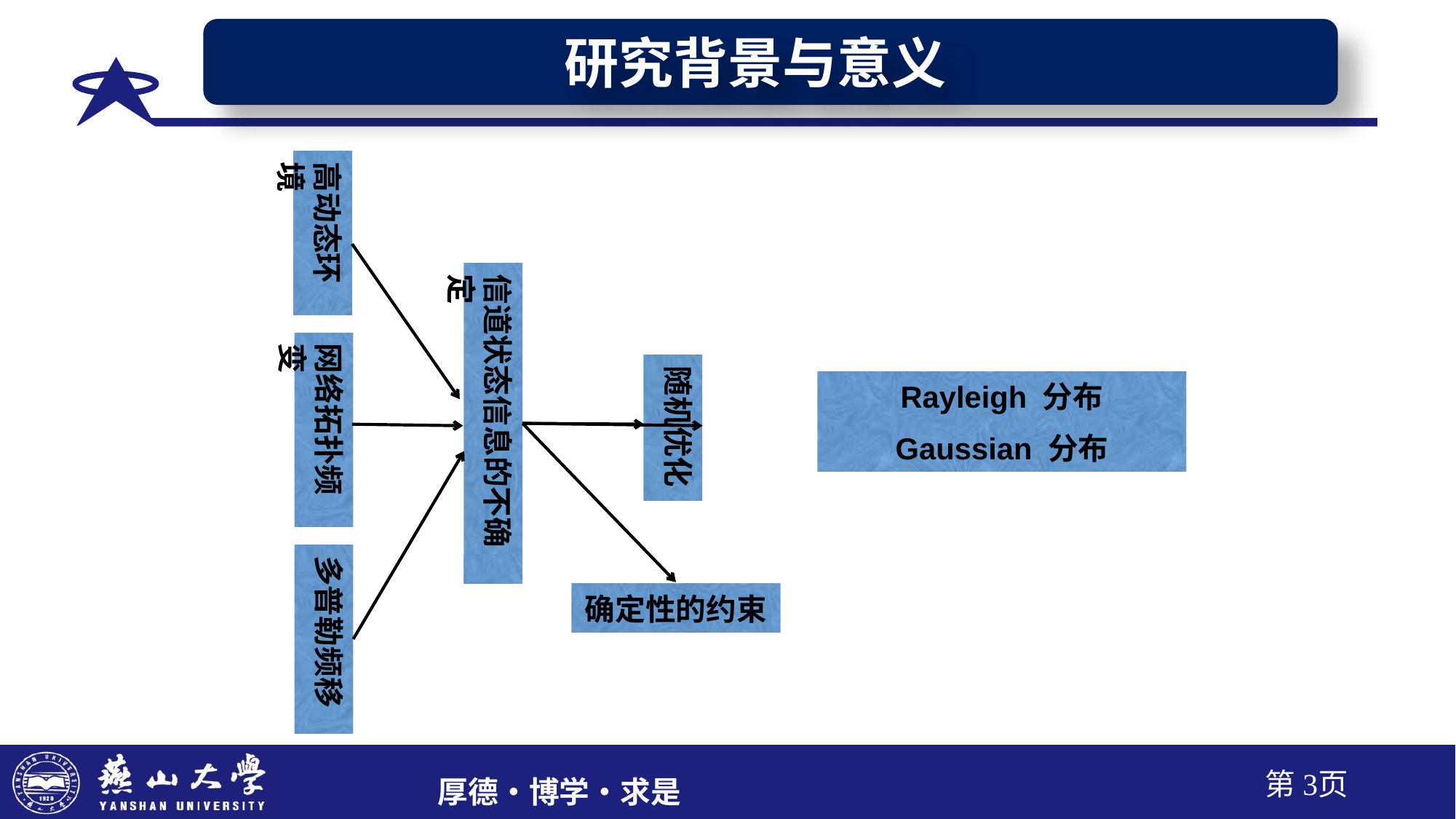

研究背景与意义
高动态环境
信道状态信息的不确定
网络拓扑频变
随机优化
Rayleigh 分布
Gaussian 分布
多普勒频移
确定性的约束